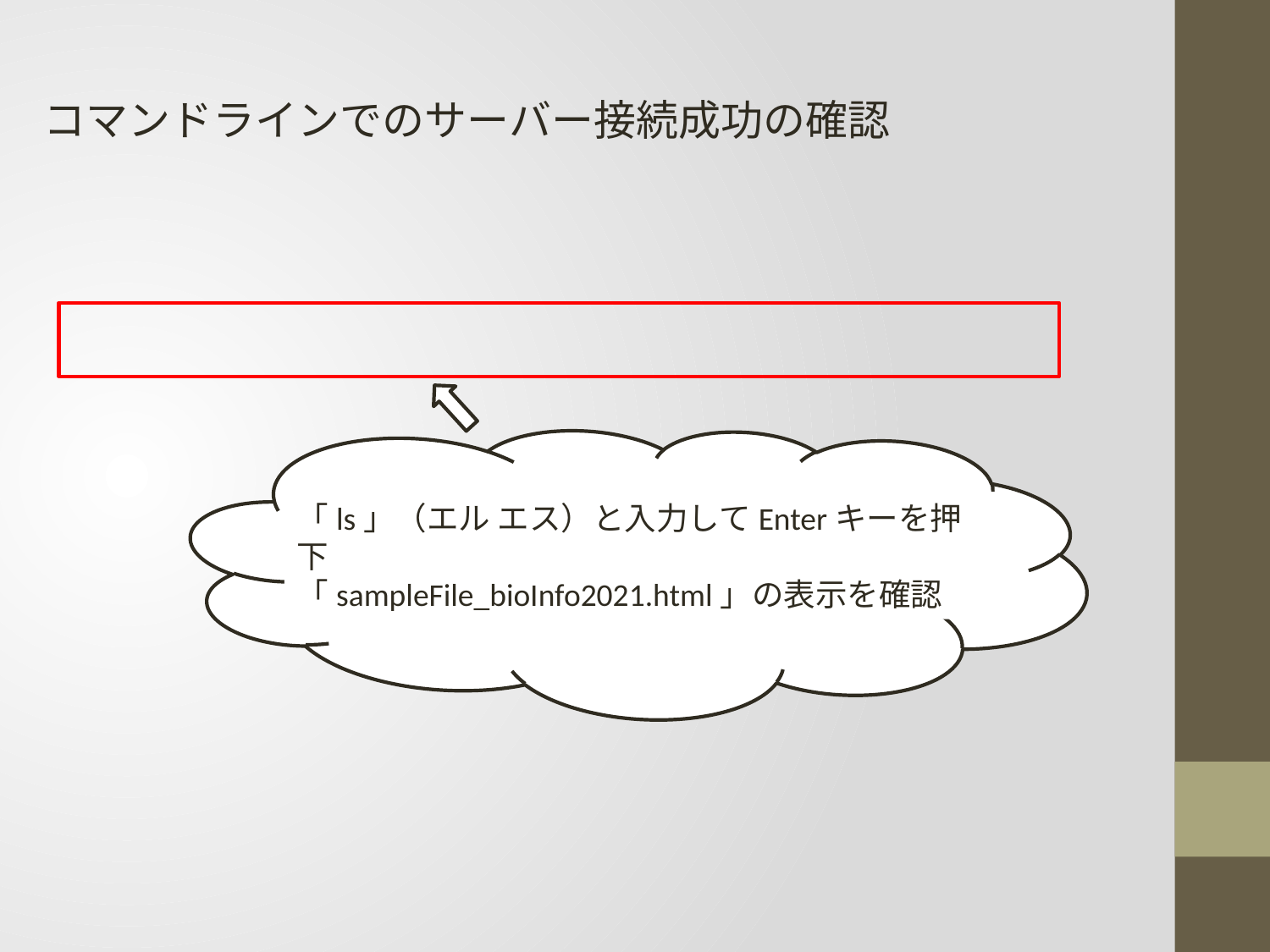

コマンドラインでのサーバー接続成功の確認

「ls」（エル エス）と入力してEnterキーを押下
「sampleFile_bioInfo2021.html」の表示を確認